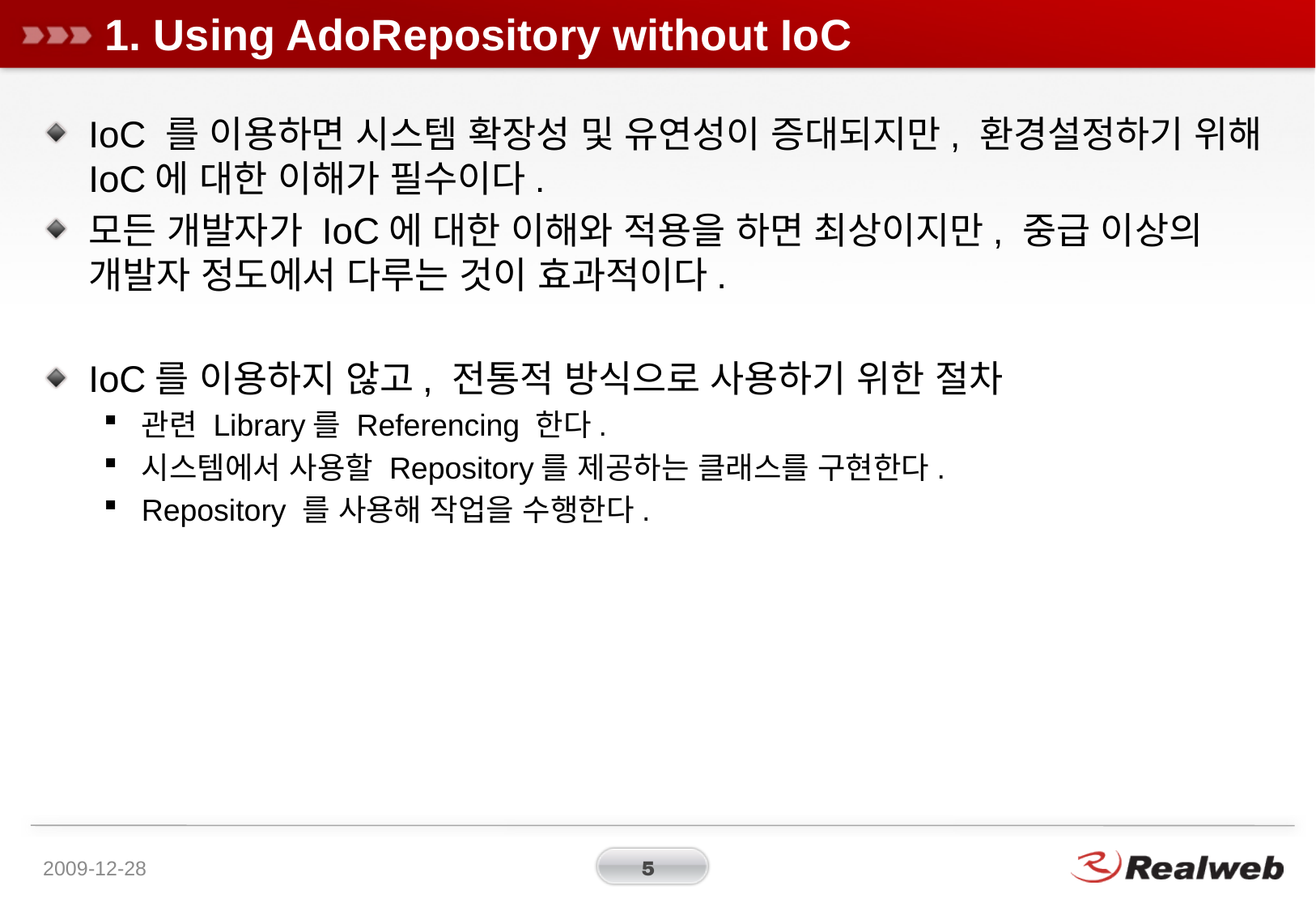

# 1. Using AdoRepository without IoC
IoC 를 이용하면 시스템 확장성 및 유연성이 증대되지만, 환경설정하기 위해 IoC에 대한 이해가 필수이다.
모든 개발자가 IoC에 대한 이해와 적용을 하면 최상이지만, 중급 이상의 개발자 정도에서 다루는 것이 효과적이다.

IoC를 이용하지 않고, 전통적 방식으로 사용하기 위한 절차
관련 Library를 Referencing 한다.
시스템에서 사용할 Repository를 제공하는 클래스를 구현한다.
Repository 를 사용해 작업을 수행한다.
2009-12-28
5